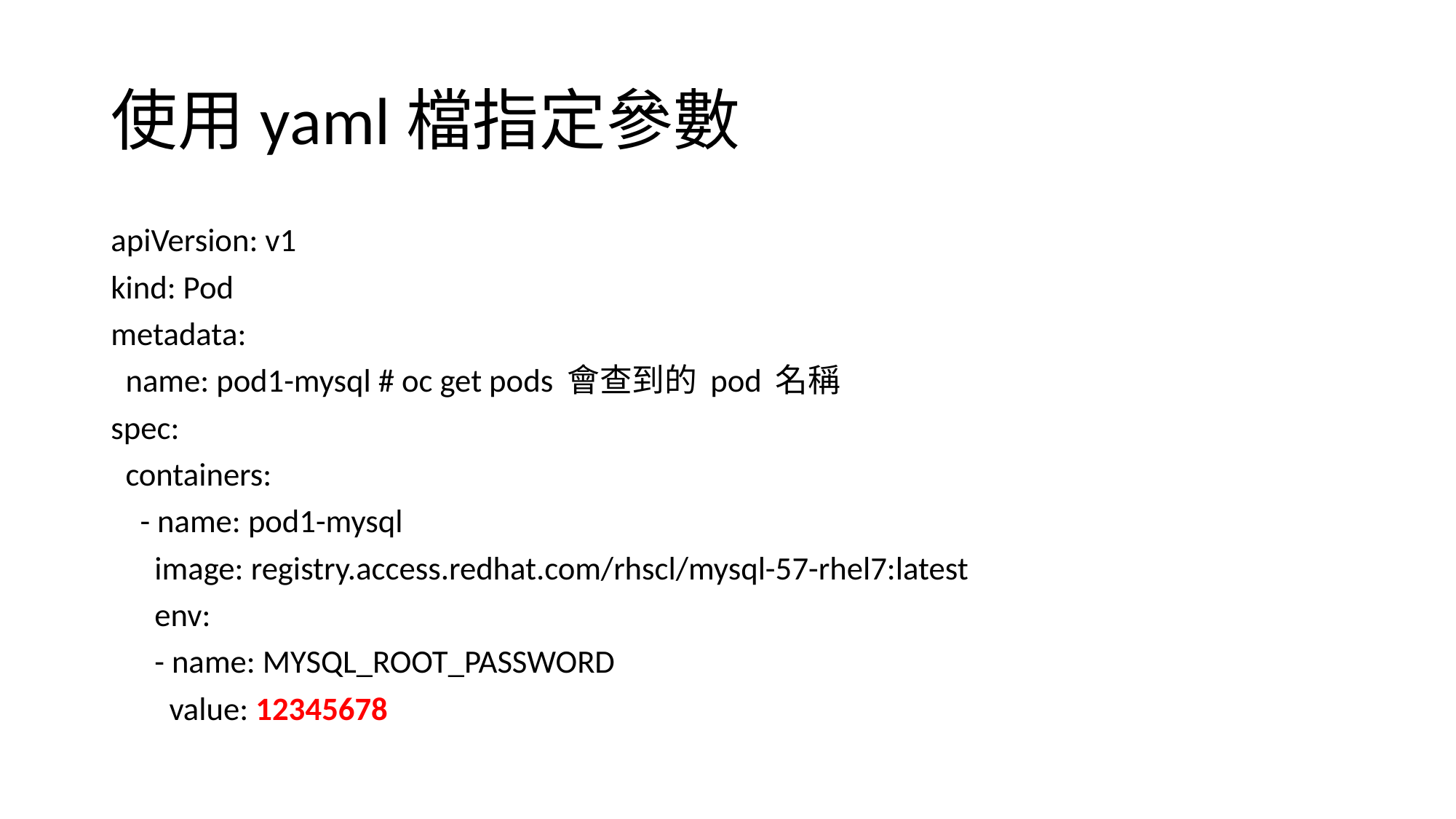

# 使用yaml檔指定參數
apiVersion: v1
kind: Pod
metadata:
  name: pod1-mysql # oc get pods 會查到的 pod 名稱
spec:
  containers:
    - name: pod1-mysql
      image: registry.access.redhat.com/rhscl/mysql-57-rhel7:latest
      env:
      - name: MYSQL_ROOT_PASSWORD
        value: 12345678